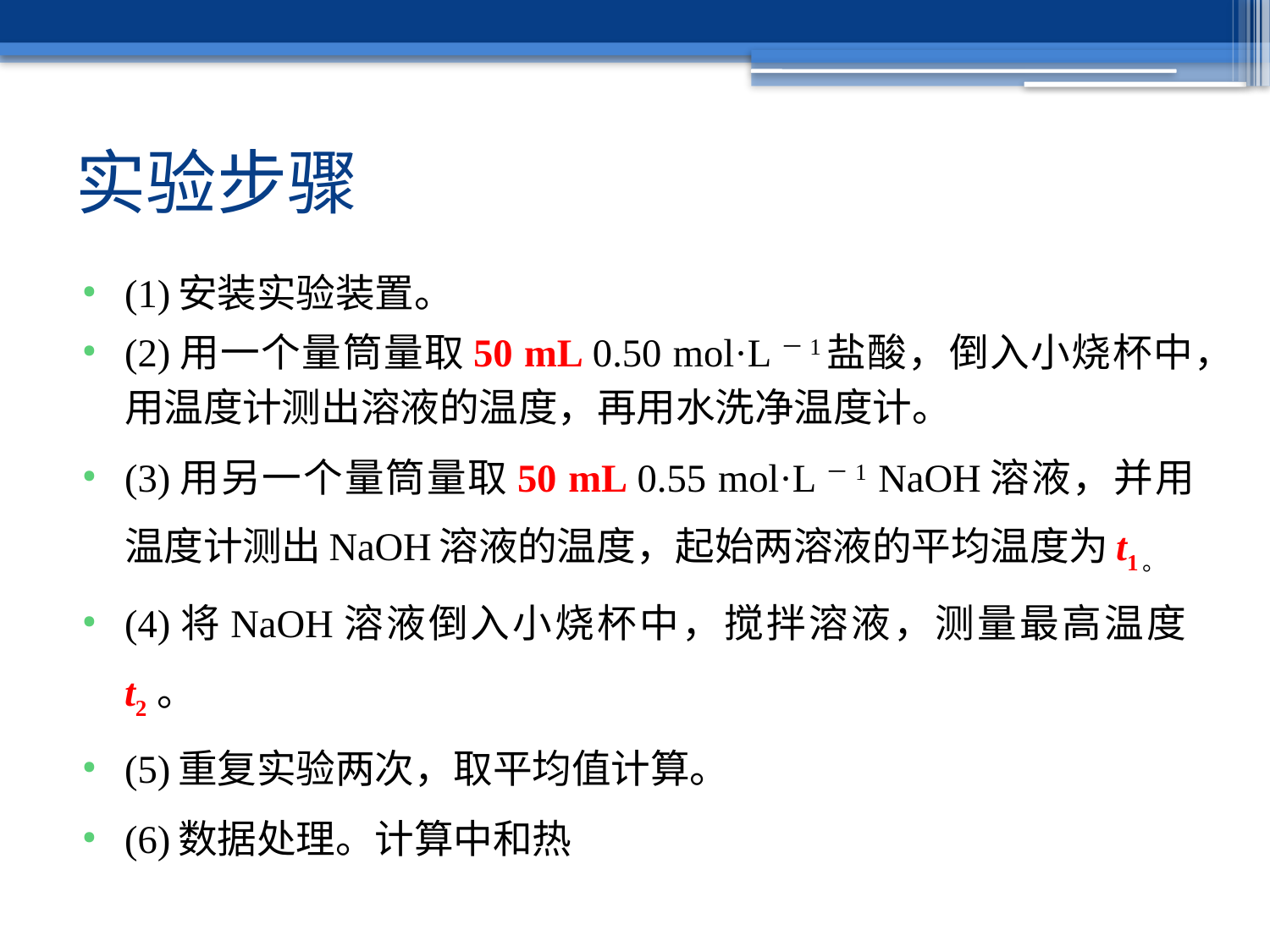

# 实验步骤
(1)安装实验装置。
(2)用一个量筒量取50 mL 0.50 mol·L－1盐酸，倒入小烧杯中，用温度计测出溶液的温度，再用水洗净温度计。
(3)用另一个量筒量取50 mL 0.55 mol·L－1 NaOH溶液，并用温度计测出NaOH溶液的温度，起始两溶液的平均温度为t1。
(4)将NaOH溶液倒入小烧杯中，搅拌溶液，测量最高温度t2 。
(5)重复实验两次，取平均值计算。
(6)数据处理。计算中和热